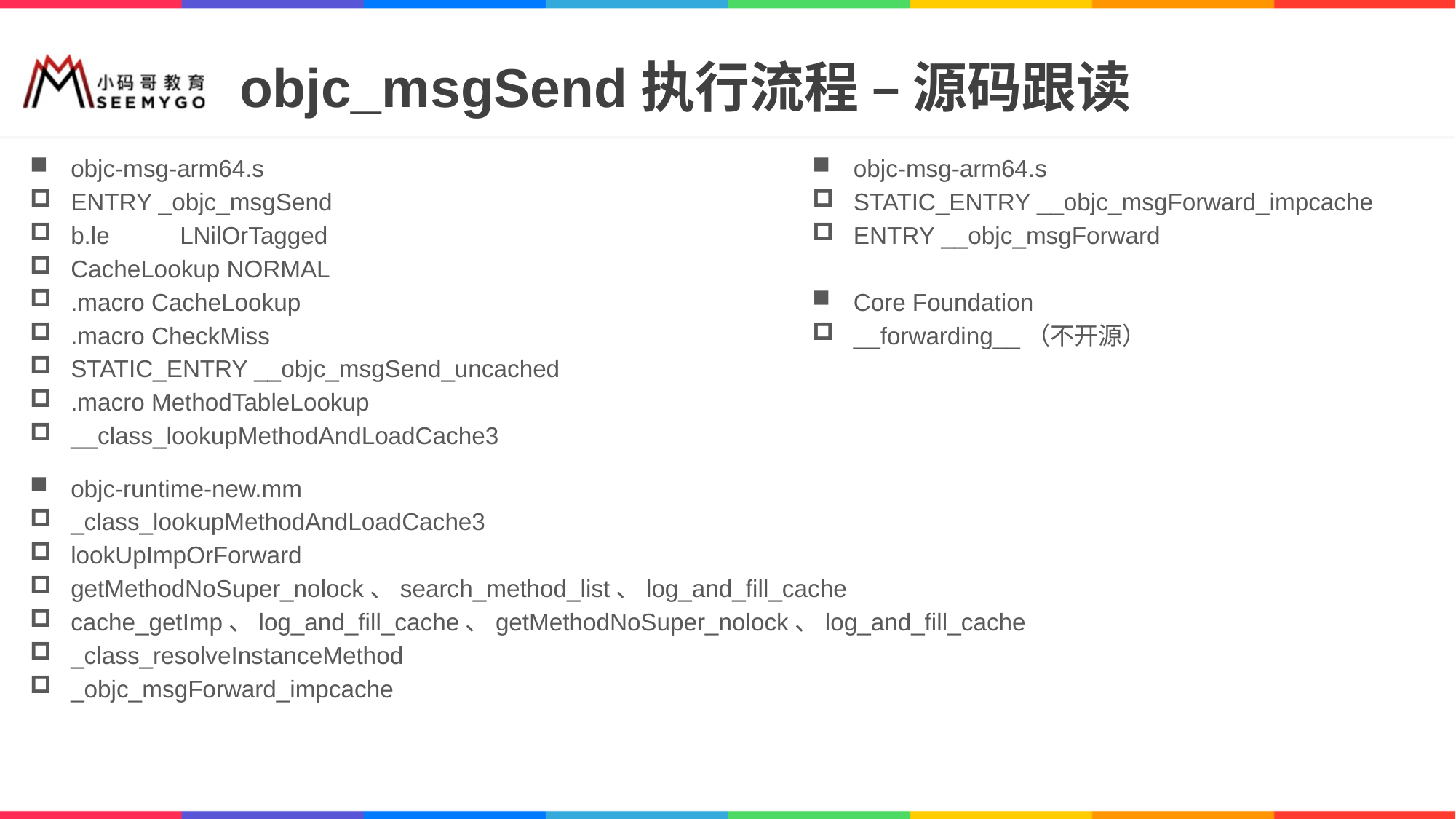

# objc_msgSend执行流程 – 源码跟读
objc-msg-arm64.s
ENTRY _objc_msgSend
b.le	LNilOrTagged
CacheLookup NORMAL
.macro CacheLookup
.macro CheckMiss
STATIC_ENTRY __objc_msgSend_uncached
.macro MethodTableLookup
__class_lookupMethodAndLoadCache3
objc-msg-arm64.s
STATIC_ENTRY __objc_msgForward_impcache
ENTRY __objc_msgForward

Core Foundation
__forwarding__（不开源）
objc-runtime-new.mm
_class_lookupMethodAndLoadCache3
lookUpImpOrForward
getMethodNoSuper_nolock、search_method_list、log_and_fill_cache
cache_getImp、log_and_fill_cache、getMethodNoSuper_nolock、log_and_fill_cache
_class_resolveInstanceMethod
_objc_msgForward_impcache